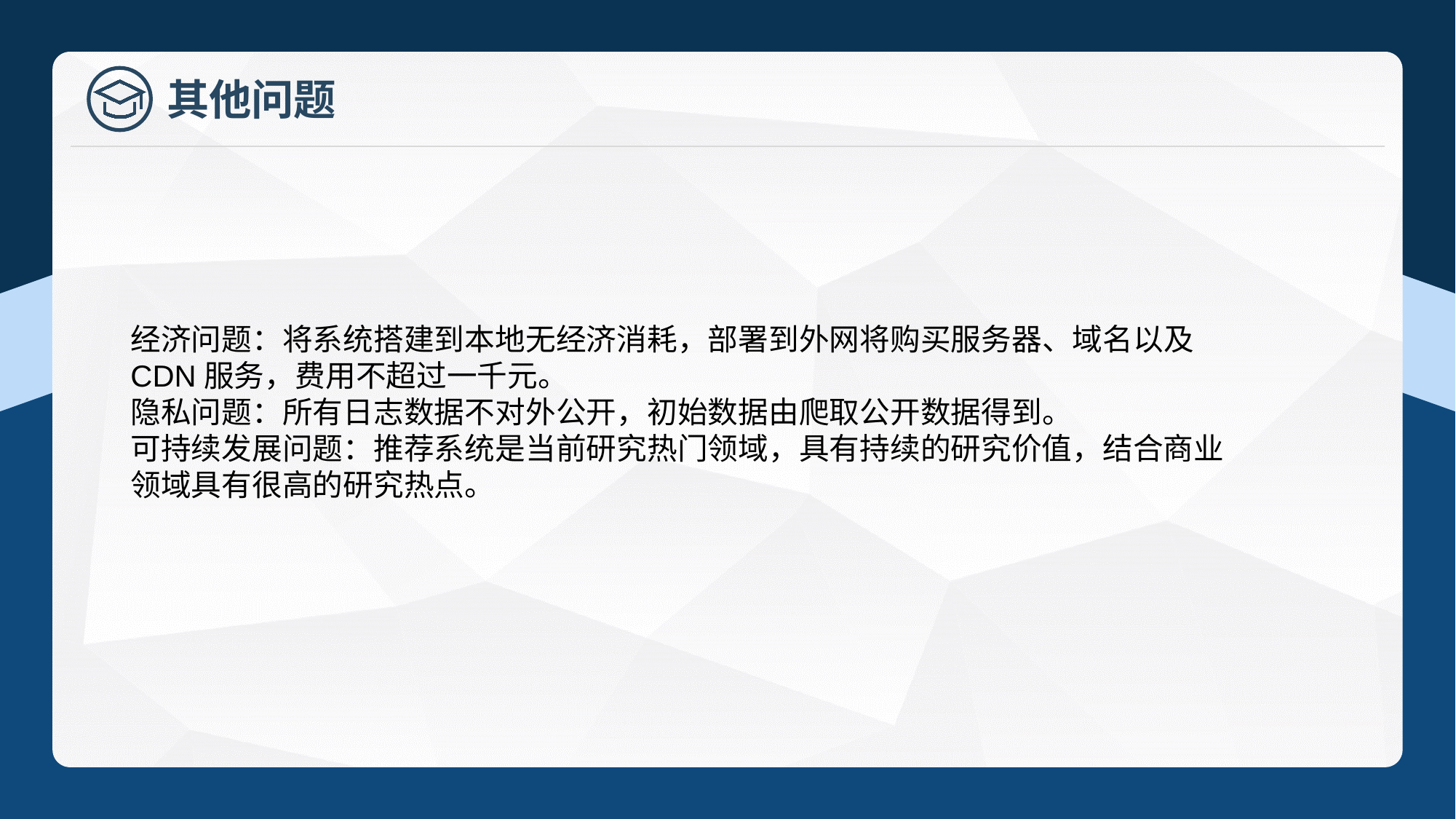

其他问题

经济问题：将系统搭建到本地无经济消耗，部署到外网将购买服务器、域名以及CDN服务，费用不超过一千元。
隐私问题：所有日志数据不对外公开，初始数据由爬取公开数据得到。
可持续发展问题：推荐系统是当前研究热门领域，具有持续的研究价值，结合商业领域具有很高的研究热点。